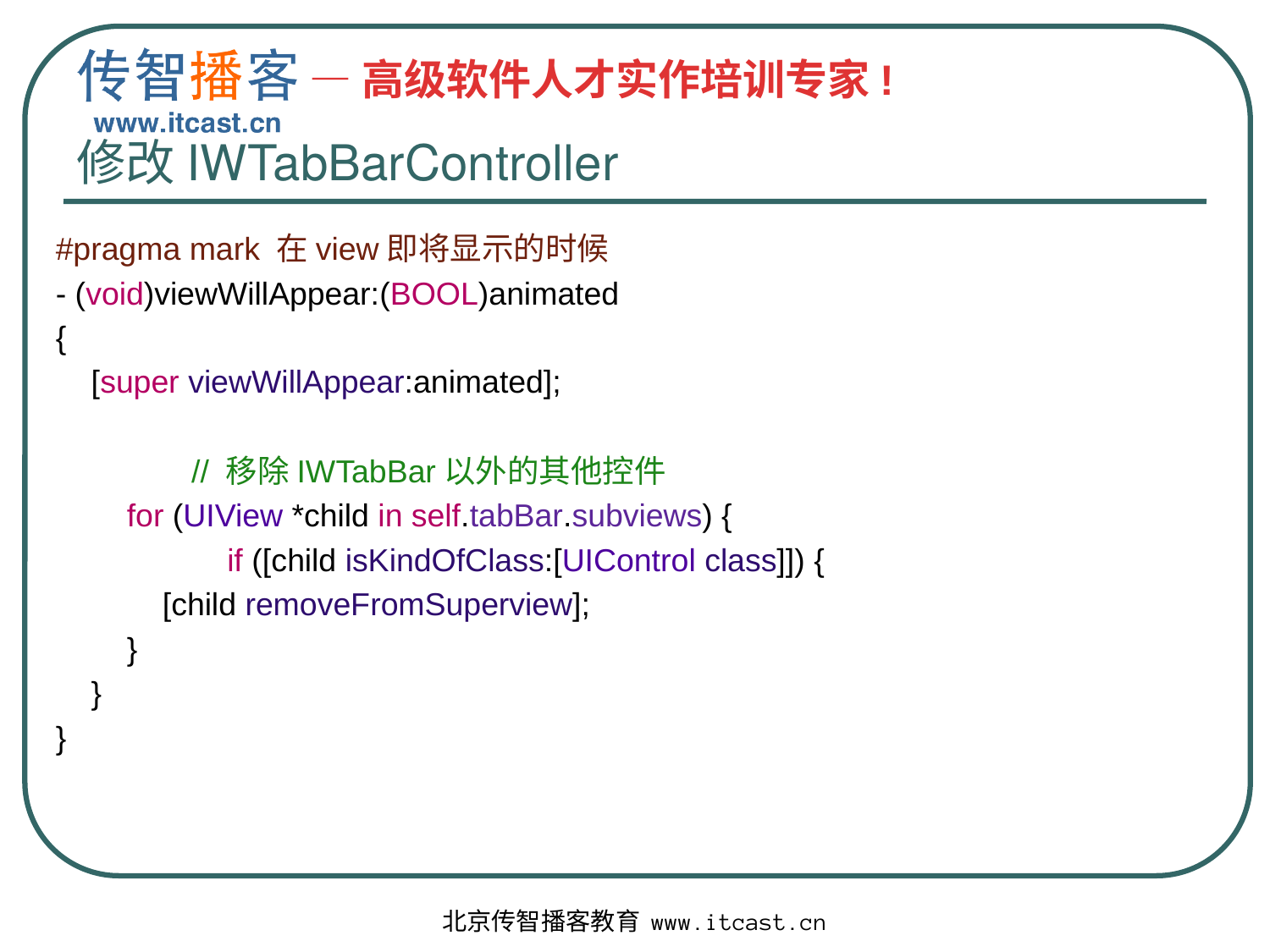

# 修改IWTabBarController
#pragma mark 在view即将显示的时候
- (void)viewWillAppear:(BOOL)animated
{
    [super viewWillAppear:animated];

  	 // 移除IWTabBar以外的其他控件
        for (UIView *child in self.tabBar.subviews) {
	     if ([child isKindOfClass:[UIControl class]]) {
            [child removeFromSuperview];
        }
    }
}